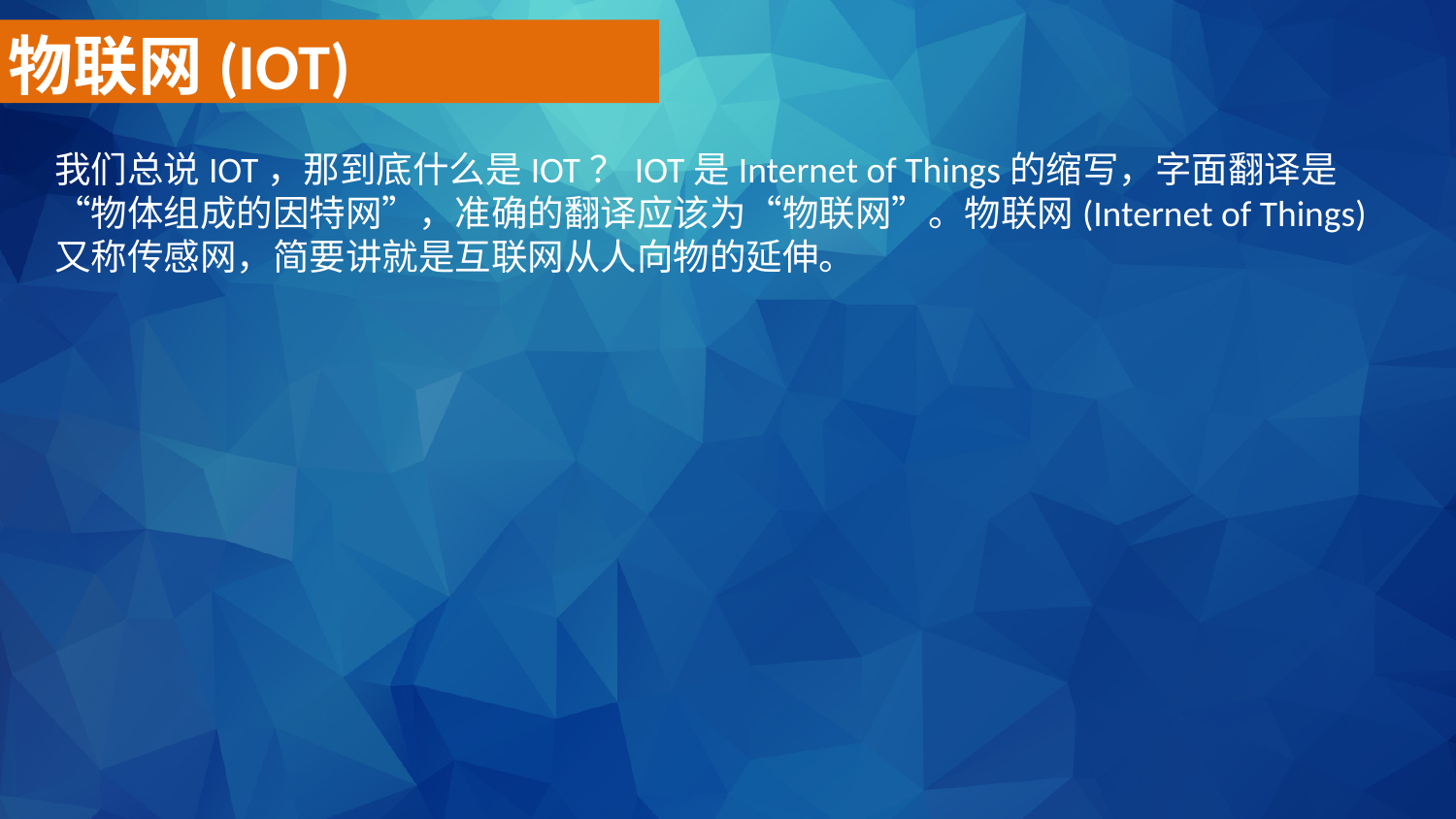

物联网(IOT)

我们总说IOT，那到底什么是IOT？IOT是Internet of Things的缩写，字面翻译是“物体组成的因特网”，准确的翻译应该为“物联网”。物联网(Internet of Things)又称传感网，简要讲就是互联网从人向物的延伸。